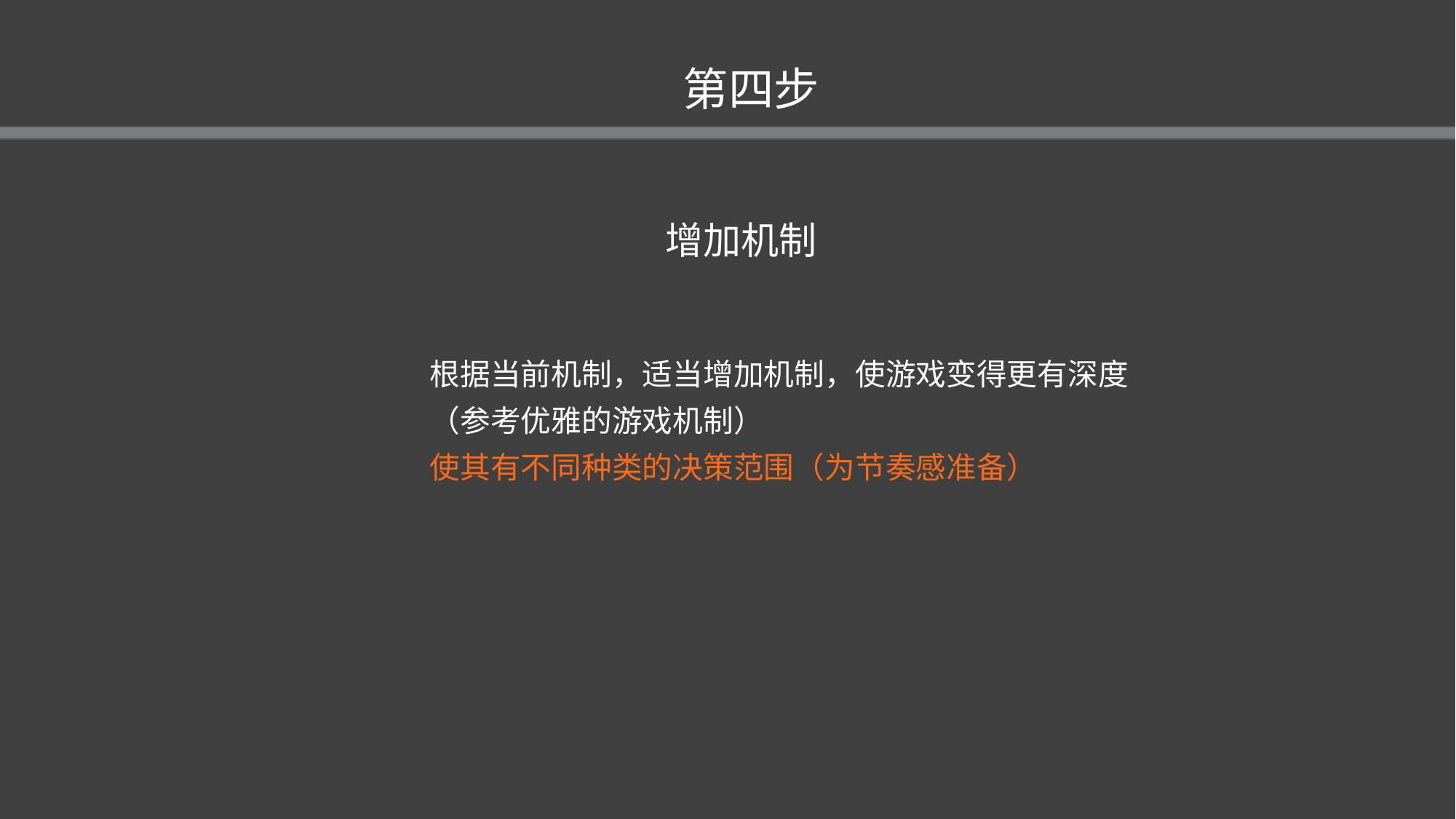

第四步

增加机制
根据当前机制，适当增加机制，使游戏变得更有深度（参考优雅的游戏机制）
使其有不同种类的决策范围（为节奏感准备）